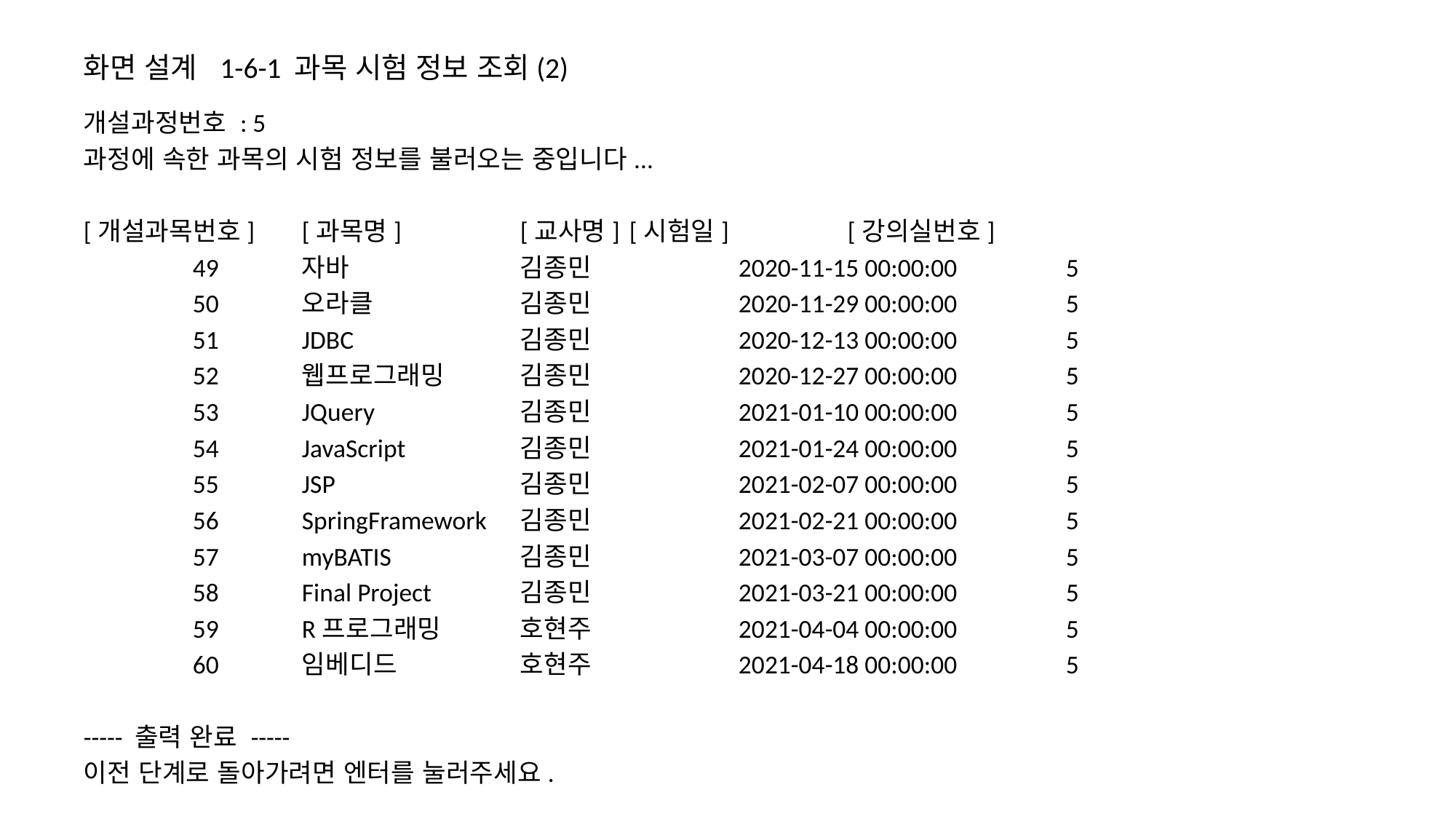

# 화면 설계  1-6-1 과목 시험 정보 조회(2)
개설과정번호 : 5
과정에 속한 과목의 시험 정보를 불러오는 중입니다...

[개설과목번호]	[과목명]		[교사명]	[시험일]		[강의실번호]
	49	자바       		김종민		2020-11-15 00:00:00	5
	50	오라클      	김종민		2020-11-29 00:00:00	5
	51	JDBC     		김종민		2020-12-13 00:00:00	5
	52	웹프로그래밍   	김종민		2020-12-27 00:00:00	5
	53	JQuery   		김종민		2021-01-10 00:00:00	5
	54	JavaScript		김종민		2021-01-24 00:00:00	5
	55	JSP      		김종민		2021-02-07 00:00:00	5
	56	SpringFramework	김종민		2021-02-21 00:00:00	5
	57	myBATIS  		김종민		2021-03-07 00:00:00	5
	58	Final Project	김종민		2021-03-21 00:00:00	5
	59	R프로그래밍   	호현주		2021-04-04 00:00:00	5
	60	임베디드     	호현주		2021-04-18 00:00:00	5

----- 출력 완료 -----
이전 단계로 돌아가려면 엔터를 눌러주세요.